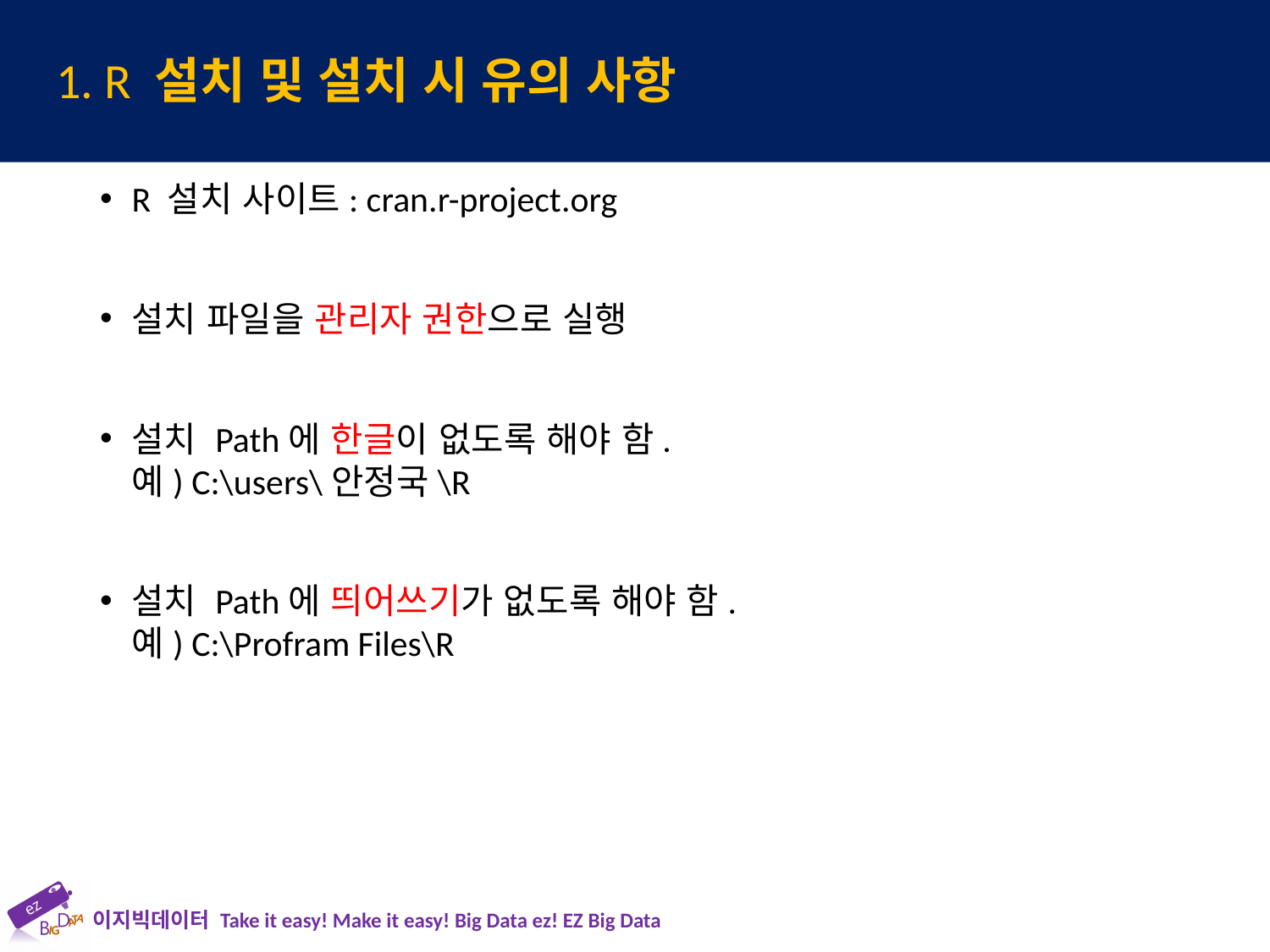

# 1. R 설치 및 설치 시 유의 사항
R 설치 사이트: cran.r-project.org

설치 파일을 관리자 권한으로 실행

설치 Path에 한글이 없도록 해야 함.
예) C:\users\안정국\R

설치 Path에 띄어쓰기가 없도록 해야 함.
예) C:\Profram Files\R